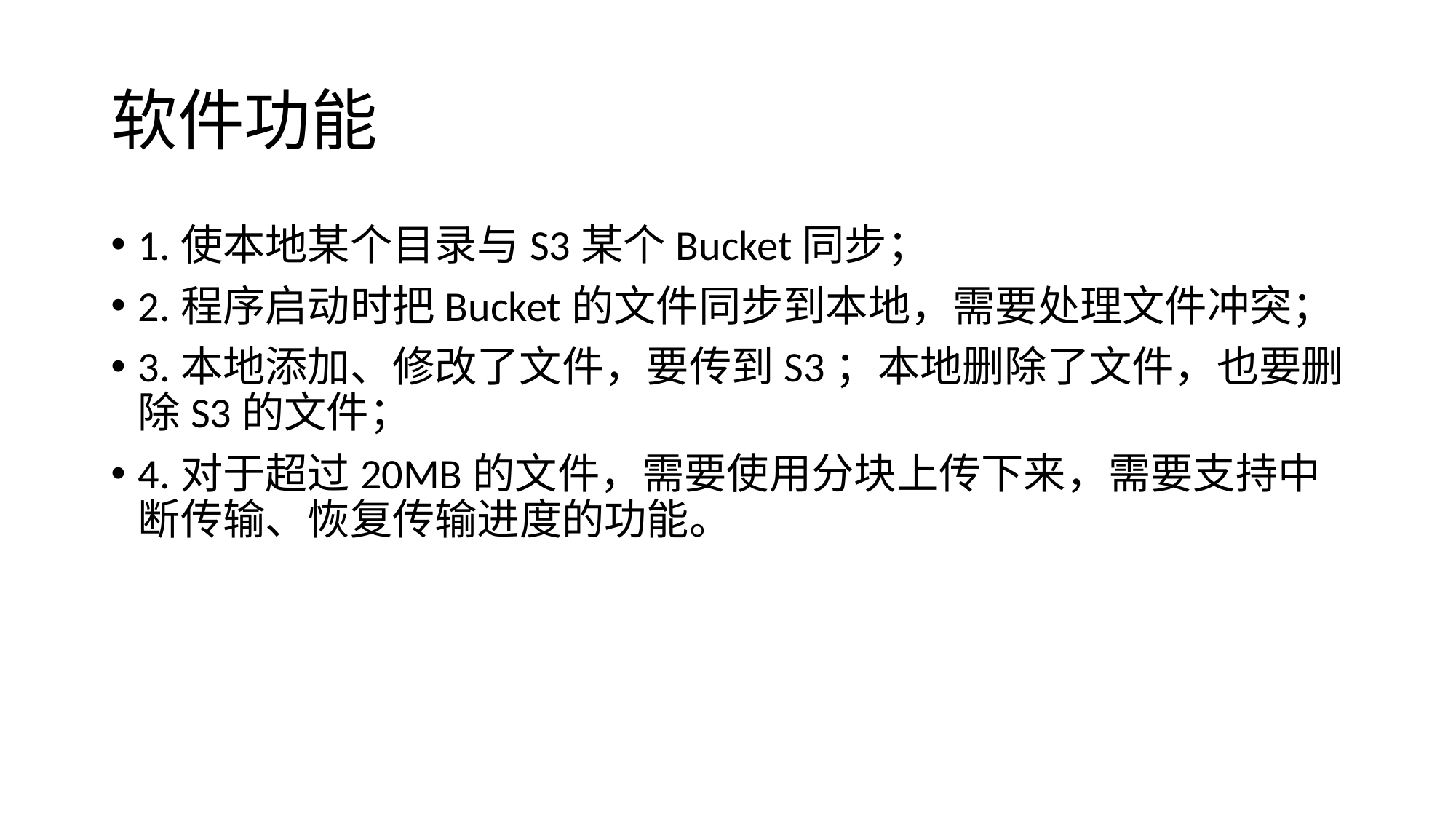

# 软件功能
1.使本地某个目录与S3某个Bucket同步；
2.程序启动时把Bucket的文件同步到本地，需要处理文件冲突；
3.本地添加、修改了文件，要传到S3；本地删除了文件，也要删除S3的文件；
4.对于超过20MB的文件，需要使用分块上传下来，需要支持中断传输、恢复传输进度的功能。